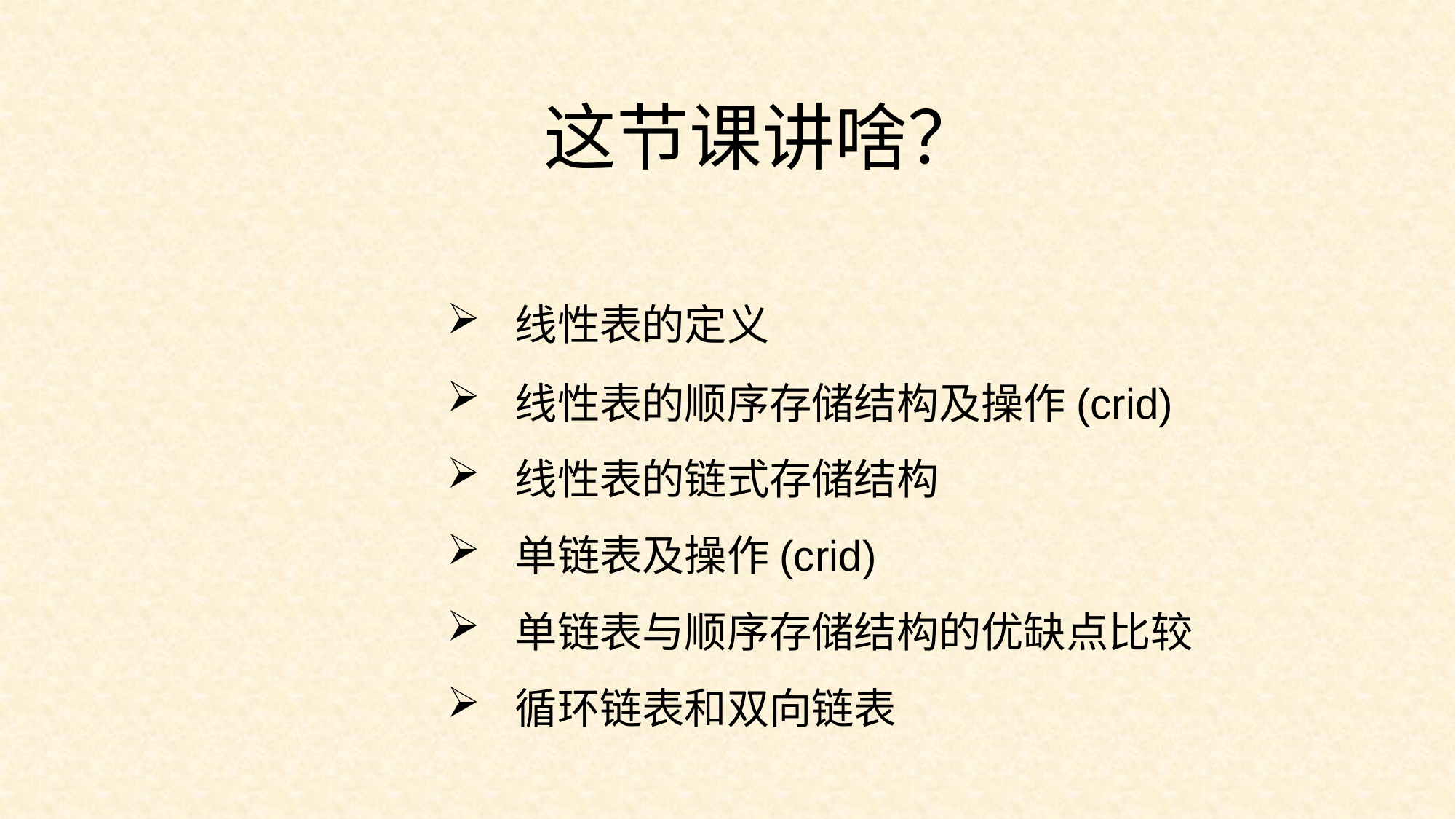

这节课讲啥？
线性表的定义
线性表的顺序存储结构及操作(crid)
线性表的链式存储结构
单链表及操作(crid)
单链表与顺序存储结构的优缺点比较
循环链表和双向链表